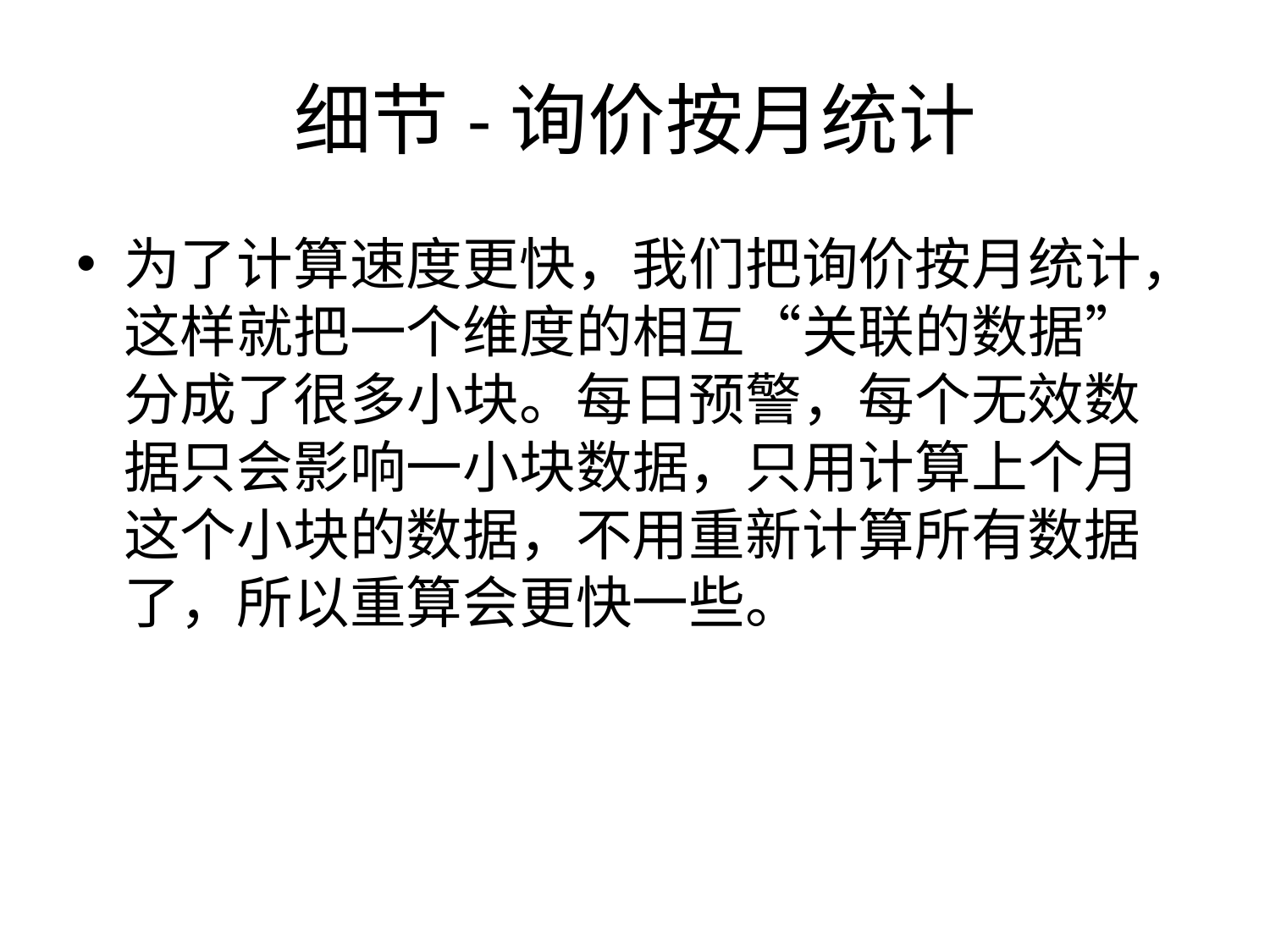

# 细节-询价按月统计
为了计算速度更快，我们把询价按月统计，这样就把一个维度的相互“关联的数据”分成了很多小块。每日预警，每个无效数据只会影响一小块数据，只用计算上个月这个小块的数据，不用重新计算所有数据了，所以重算会更快一些。